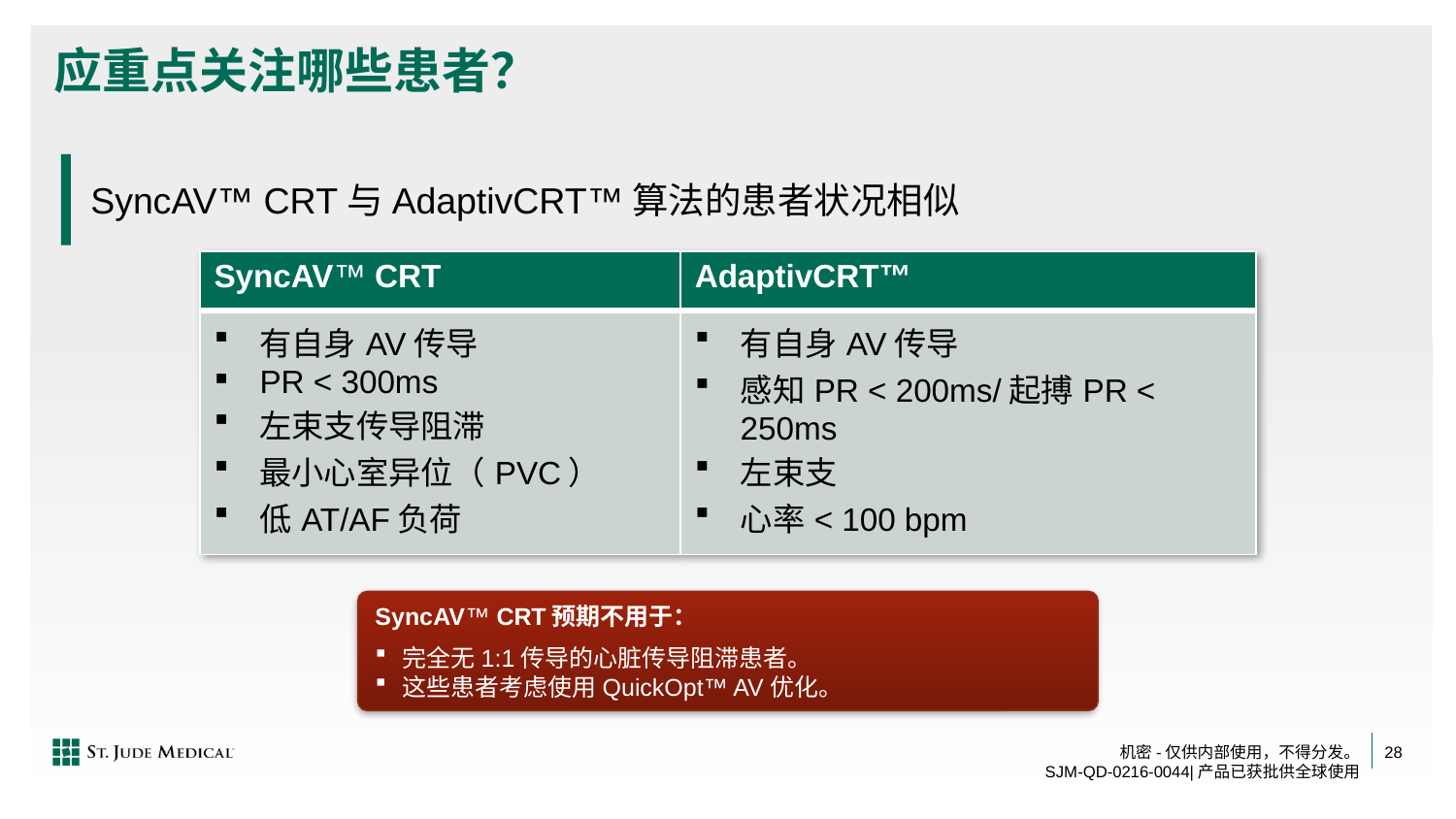

# 应重点关注哪些患者？
SyncAV™ CRT与AdaptivCRT™算法的患者状况相似
| SyncAV™ CRT | AdaptivCRT™ |
| --- | --- |
| 有自身AV传导 PR < 300ms 左束支传导阻滞 最小心室异位（PVC） 低AT/AF负荷 | 有自身AV传导 感知PR < 200ms/起搏PR < 250ms 左束支 心率< 100 bpm |
SyncAV™ CRT预期不用于：
完全无1:1传导的心脏传导阻滞患者。
这些患者考虑使用QuickOpt™ AV优化。
28